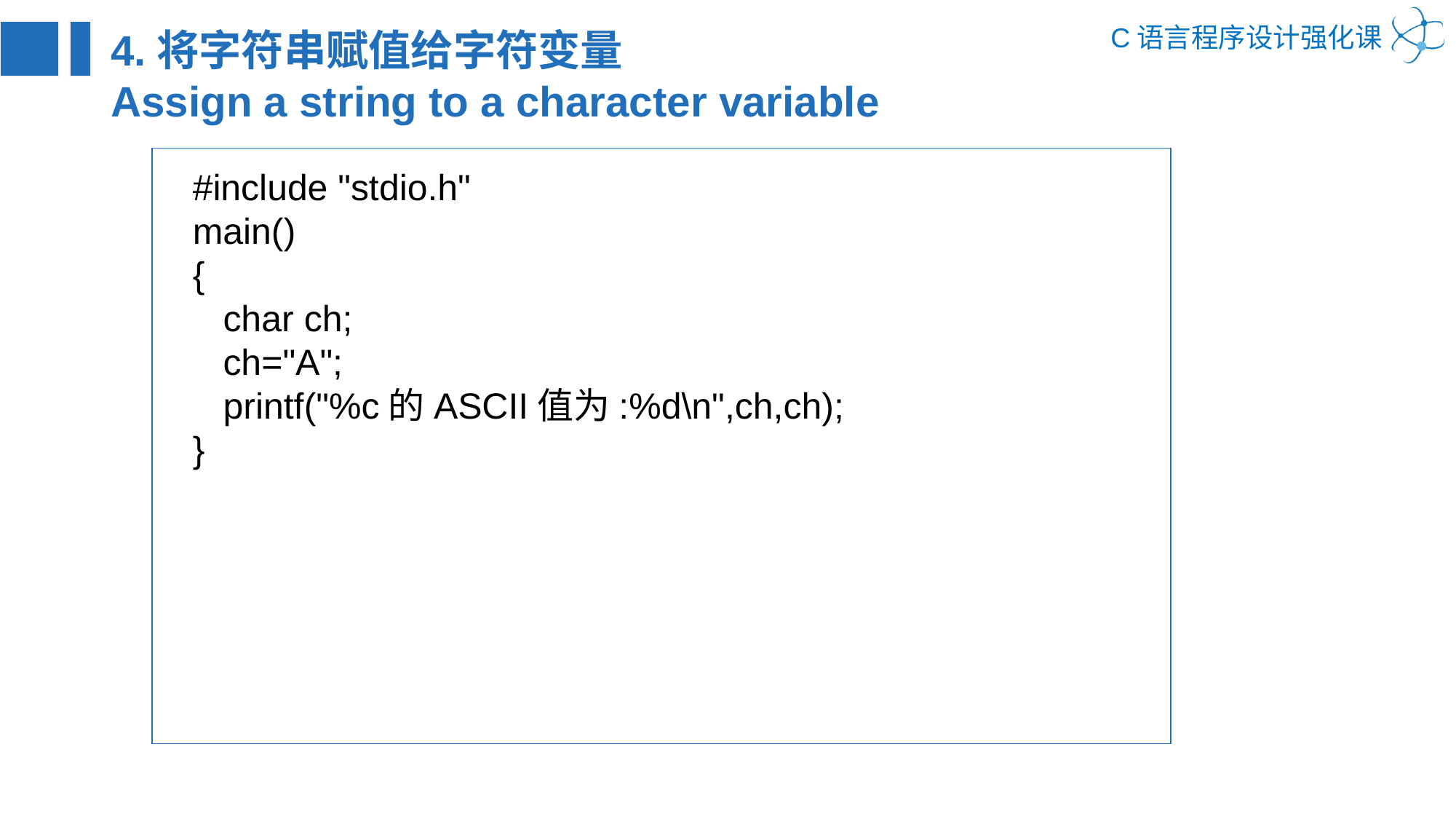

4.将字符串赋值给字符变量
Assign a string to a character variable

#include "stdio.h"
main()
{
   char ch;
   ch="A";
   printf("%c的ASCII值为:%d\n",ch,ch);
}